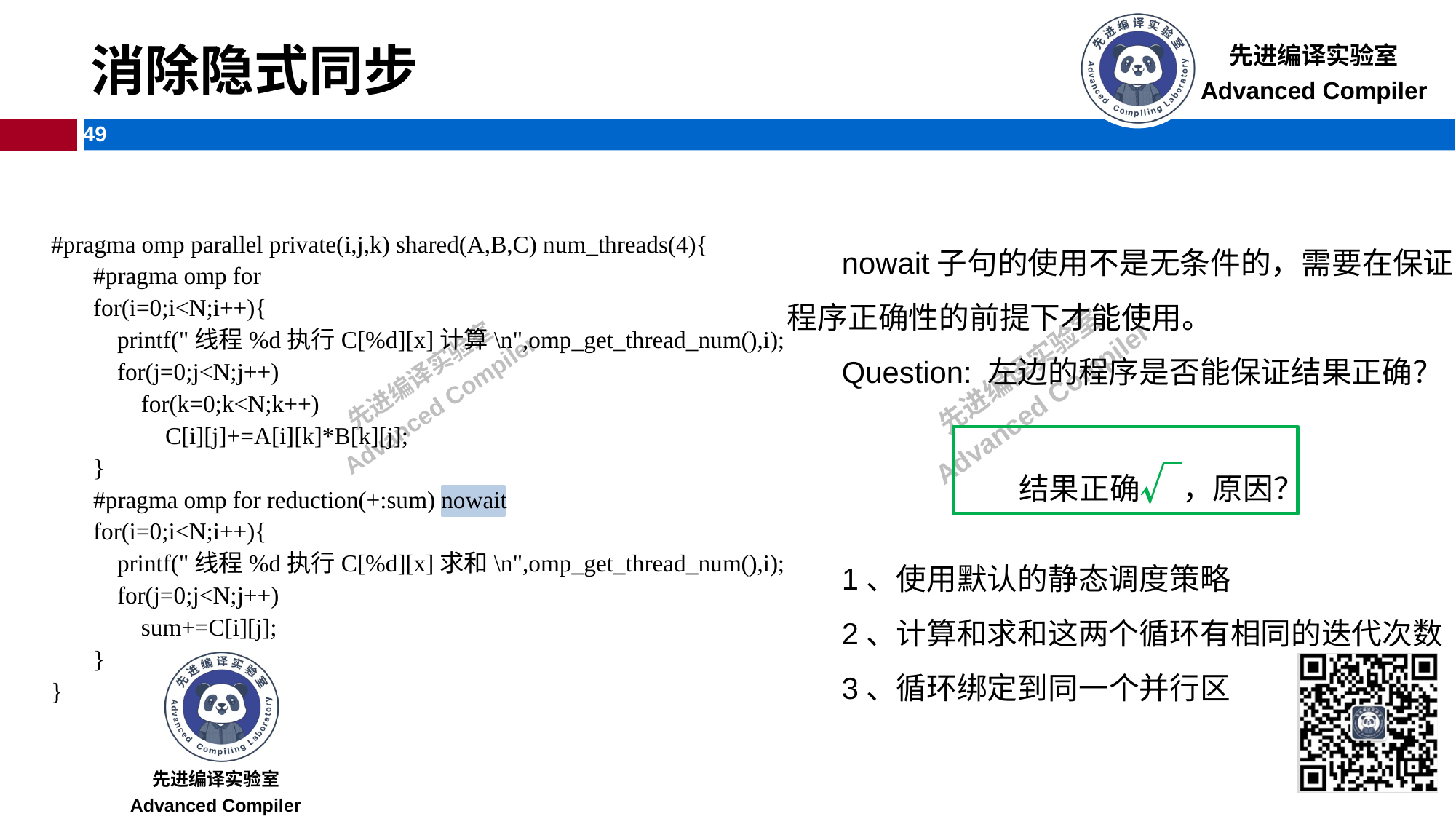

# 消除隐式同步
 #pragma omp parallel private(i,j,k) shared(A,B,C) num_threads(4){
        #pragma omp for
        for(i=0;i<N;i++){
            printf("线程%d执行C[%d][x]计算\n",omp_get_thread_num(),i);
            for(j=0;j<N;j++)
                for(k=0;k<N;k++)
                    C[i][j]+=A[i][k]*B[k][j];
        }
        #pragma omp for reduction(+:sum) nowait
        for(i=0;i<N;i++){
            printf("线程%d执行C[%d][x]求和\n",omp_get_thread_num(),i);
            for(j=0;j<N;j++)
                sum+=C[i][j];
        }
 }
nowait子句的使用不是无条件的，需要在保证程序正确性的前提下才能使用。
Question: 左边的程序是否能保证结果正确？
结果正确√，原因？

1、使用默认的静态调度策略
2、计算和求和这两个循环有相同的迭代次数
3、循环绑定到同一个并行区